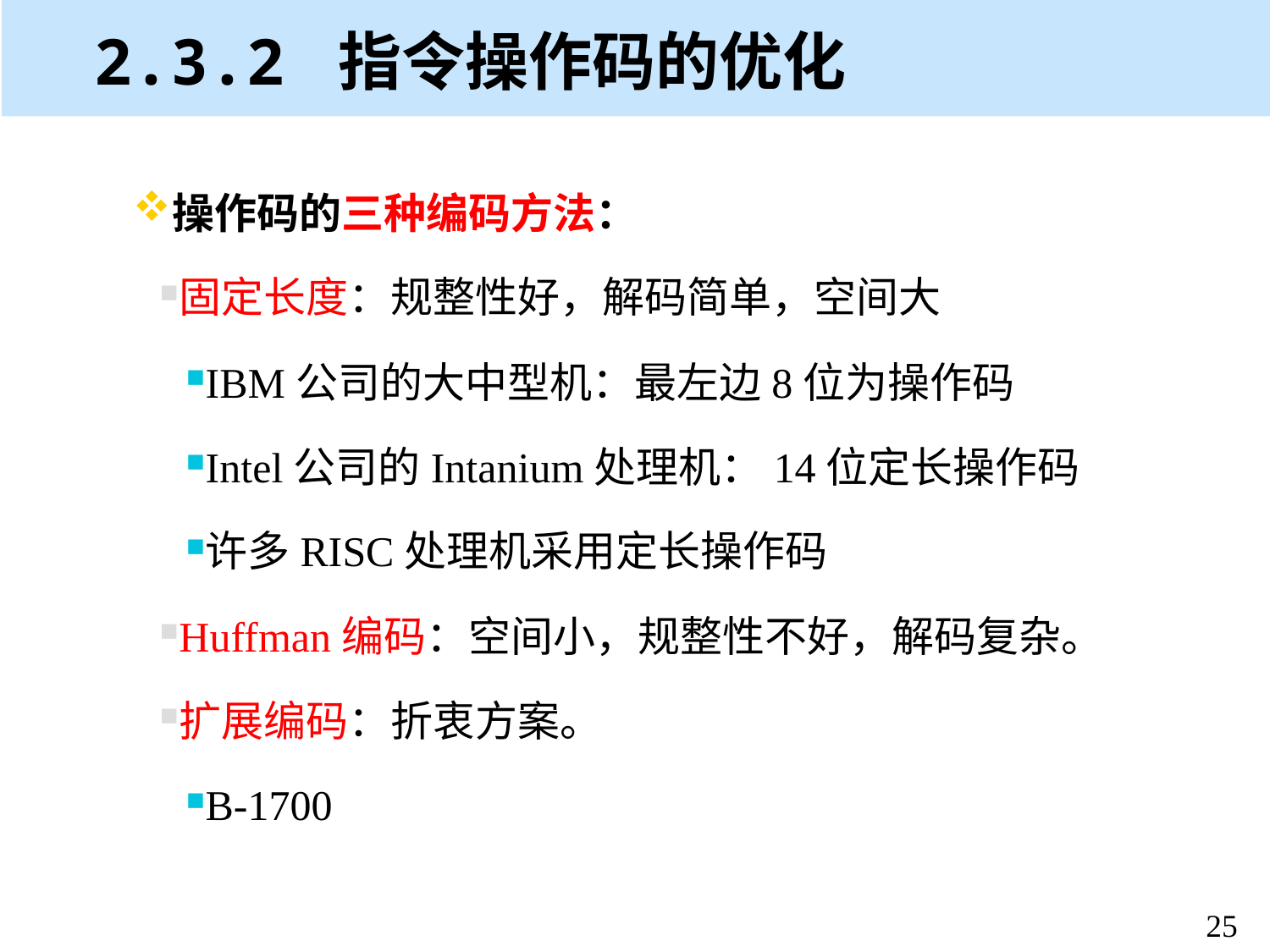

# 2.3.2 指令操作码的优化
操作码的三种编码方法：
固定长度：规整性好，解码简单，空间大
IBM公司的大中型机：最左边8位为操作码
Intel公司的Intanium处理机：14位定长操作码
许多RISC处理机采用定长操作码
Huffman编码：空间小，规整性不好，解码复杂。
扩展编码：折衷方案。
B-1700